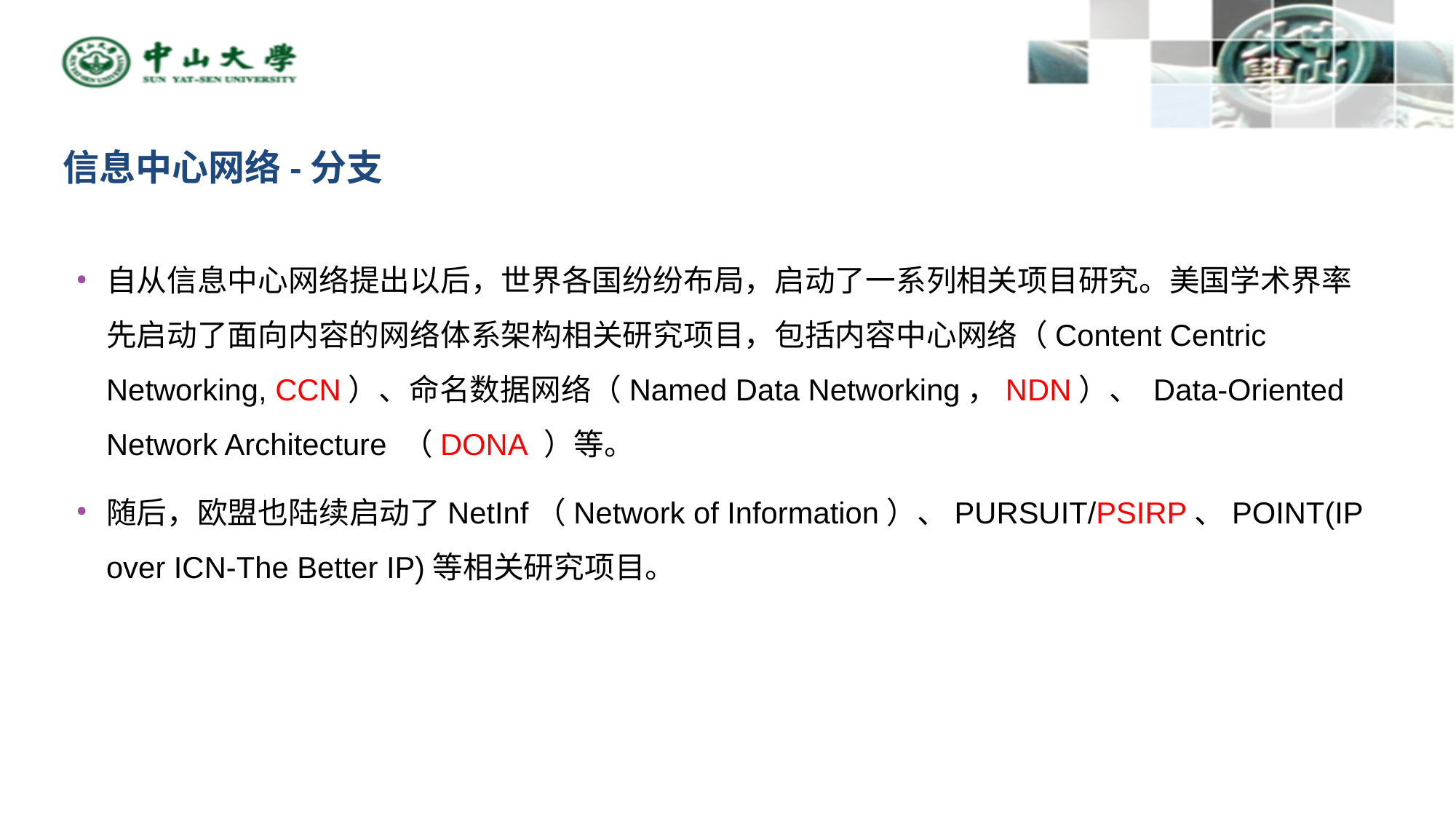

# 信息中心网络-分支
自从信息中心网络提出以后，世界各国纷纷布局，启动了一系列相关项目研究。美国学术界率先启动了面向内容的网络体系架构相关研究项目，包括内容中心网络（Content Centric Networking, CCN）、命名数据网络（Named Data Networking，NDN）、 Data-Oriented Network Architecture （DONA ）等。
随后，欧盟也陆续启动了NetInf（Network of Information）、PURSUIT/PSIRP、POINT(IP over ICN-The Better IP)等相关研究项目。